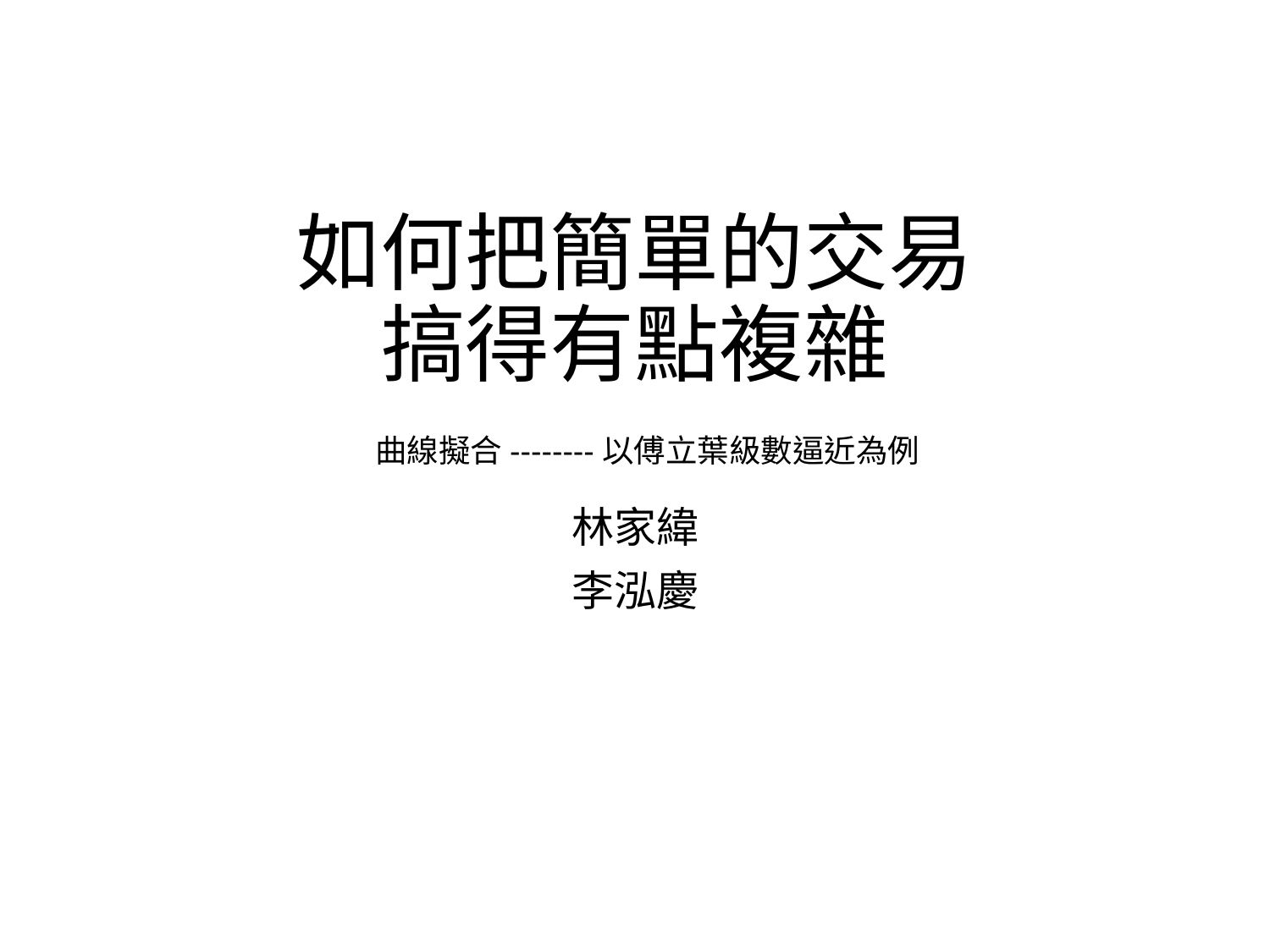

# 如何把簡單的交易 搞得有點複雜
曲線擬合--------以傅立葉級數逼近為例
林家緯
李泓慶